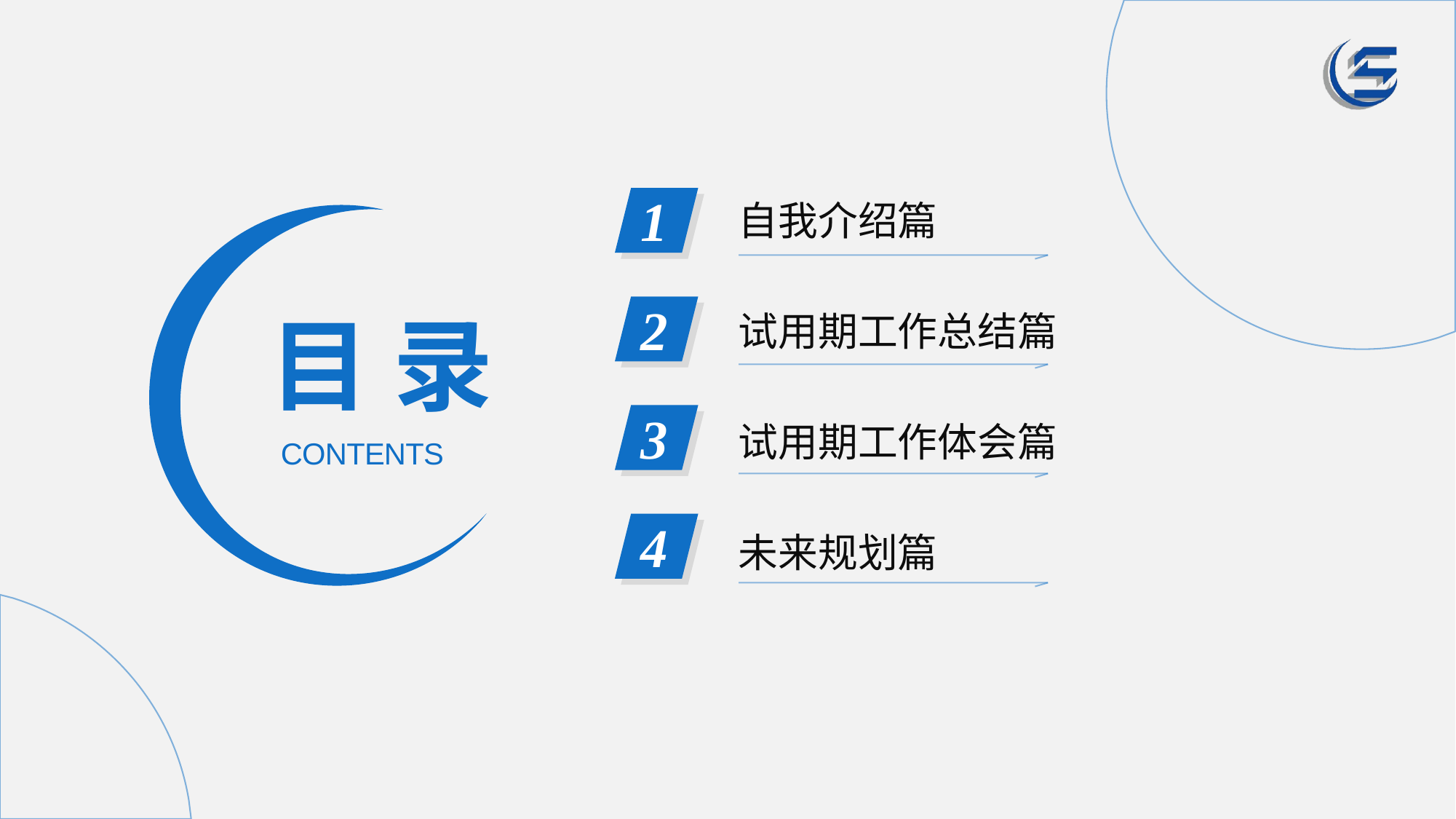

1

自我介绍篇
2

试用期工作总结篇
3

试用期工作体会篇
4

未来规划篇